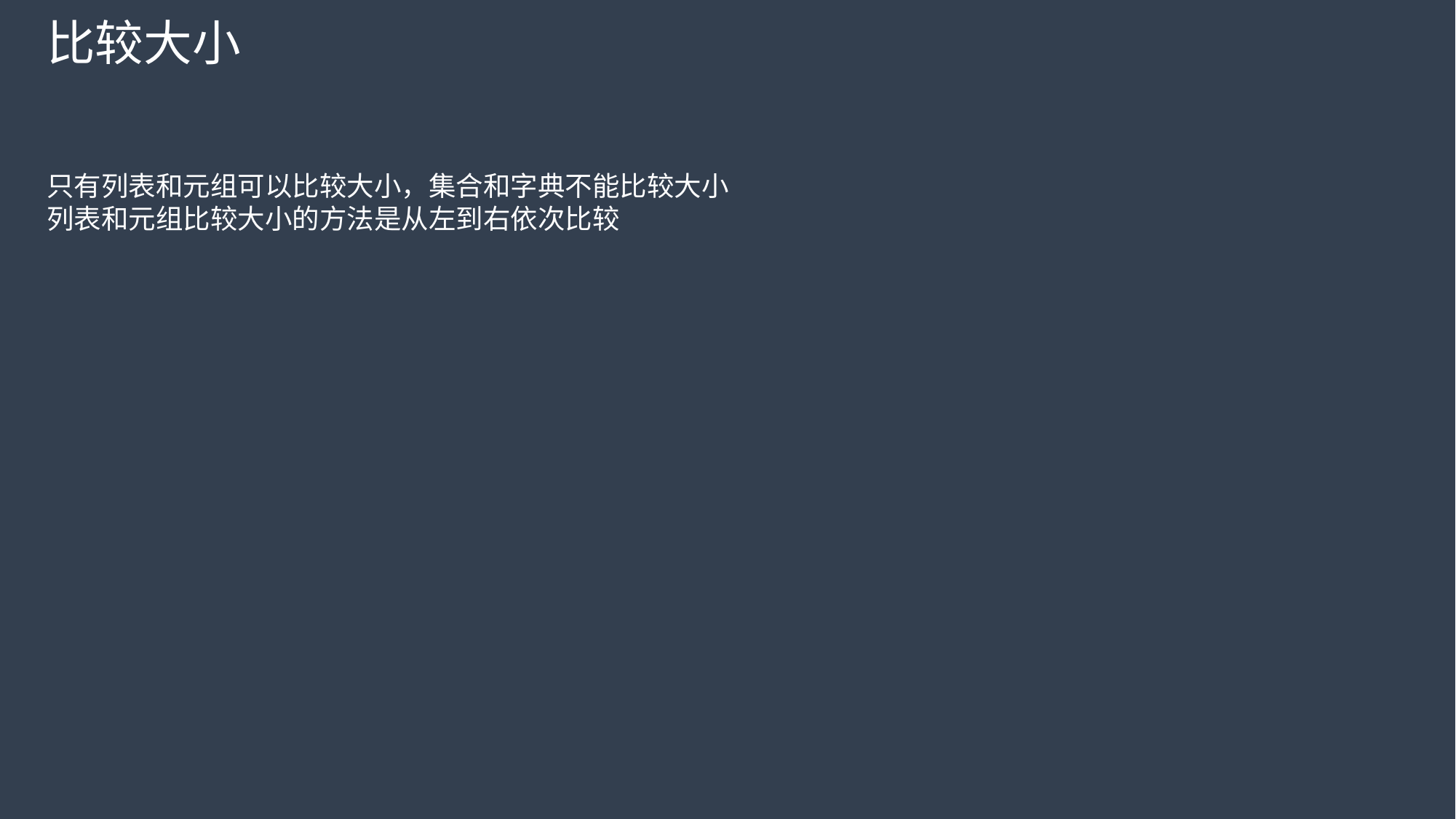

比较大小
只有列表和元组可以比较大小，集合和字典不能比较大小
列表和元组比较大小的方法是从左到右依次比较